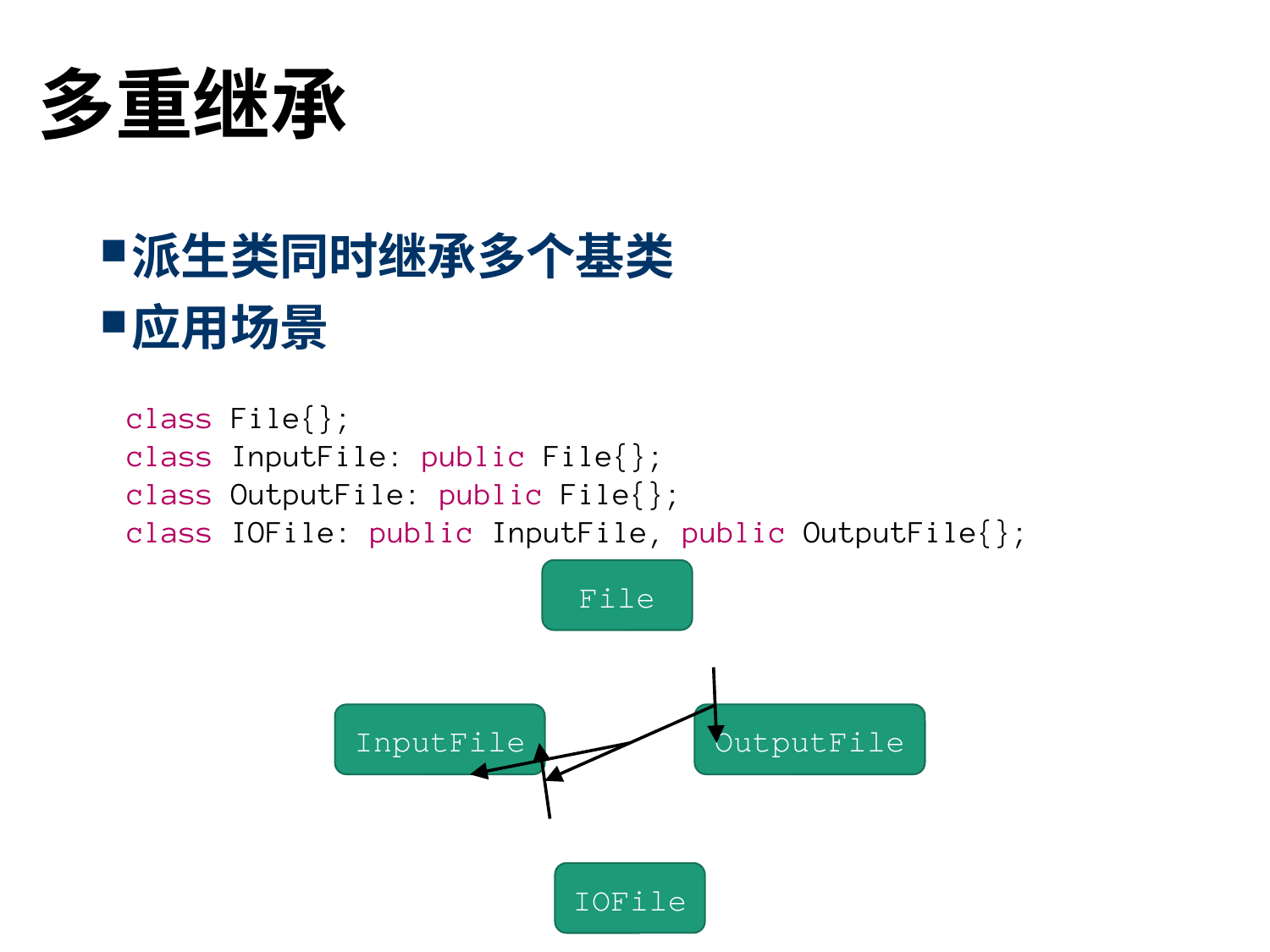

# 多重继承
派生类同时继承多个基类
应用场景

class File{};
class InputFile: public File{};
class OutputFile: public File{};
class IOFile: public InputFile, public OutputFile{};
File
InputFile
OutputFile
IOFile